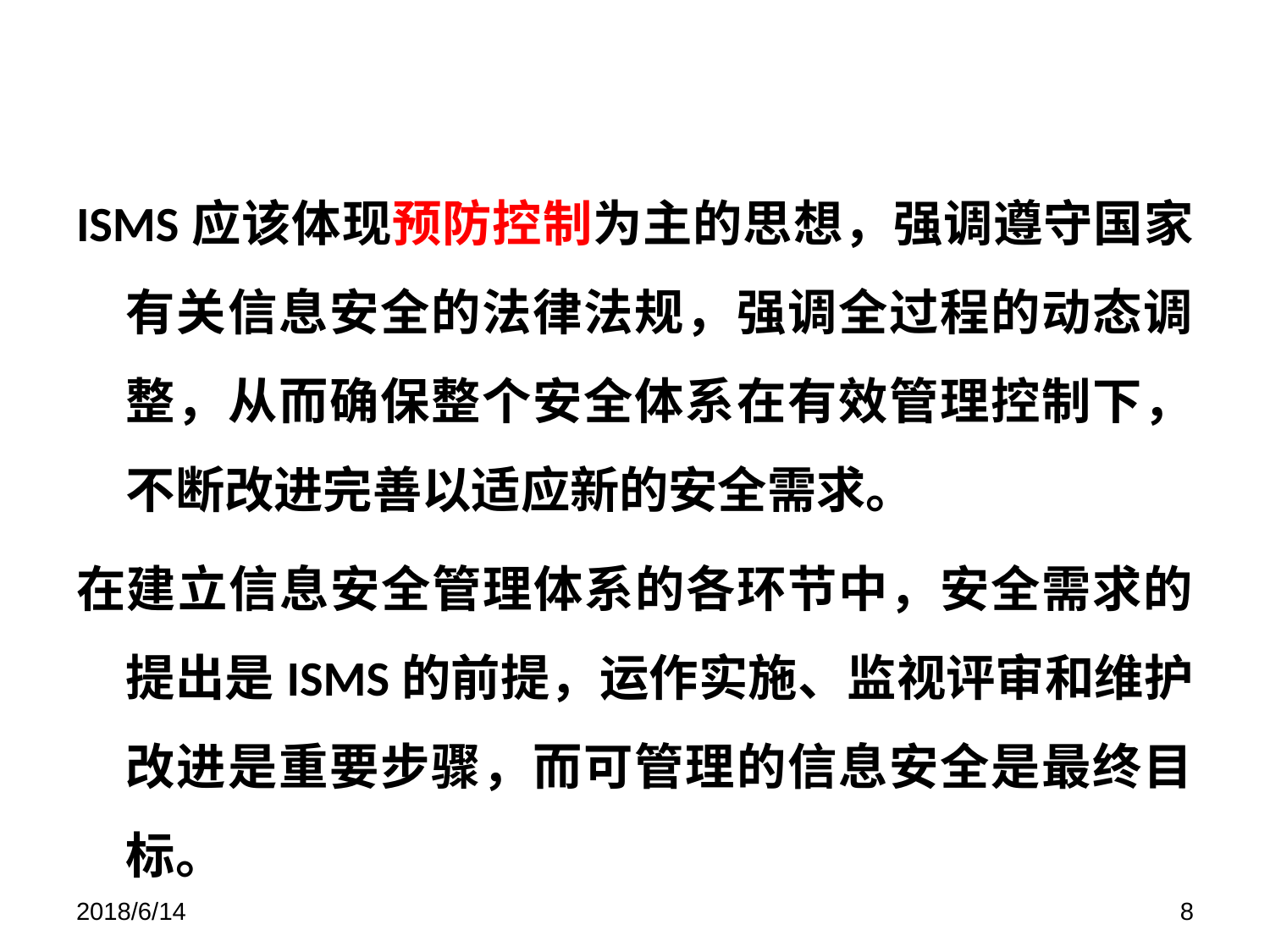

#
ISMS应该体现预防控制为主的思想，强调遵守国家有关信息安全的法律法规，强调全过程的动态调整，从而确保整个安全体系在有效管理控制下，不断改进完善以适应新的安全需求。
在建立信息安全管理体系的各环节中，安全需求的提出是ISMS的前提，运作实施、监视评审和维护改进是重要步骤，而可管理的信息安全是最终目标。

2018/6/14
8